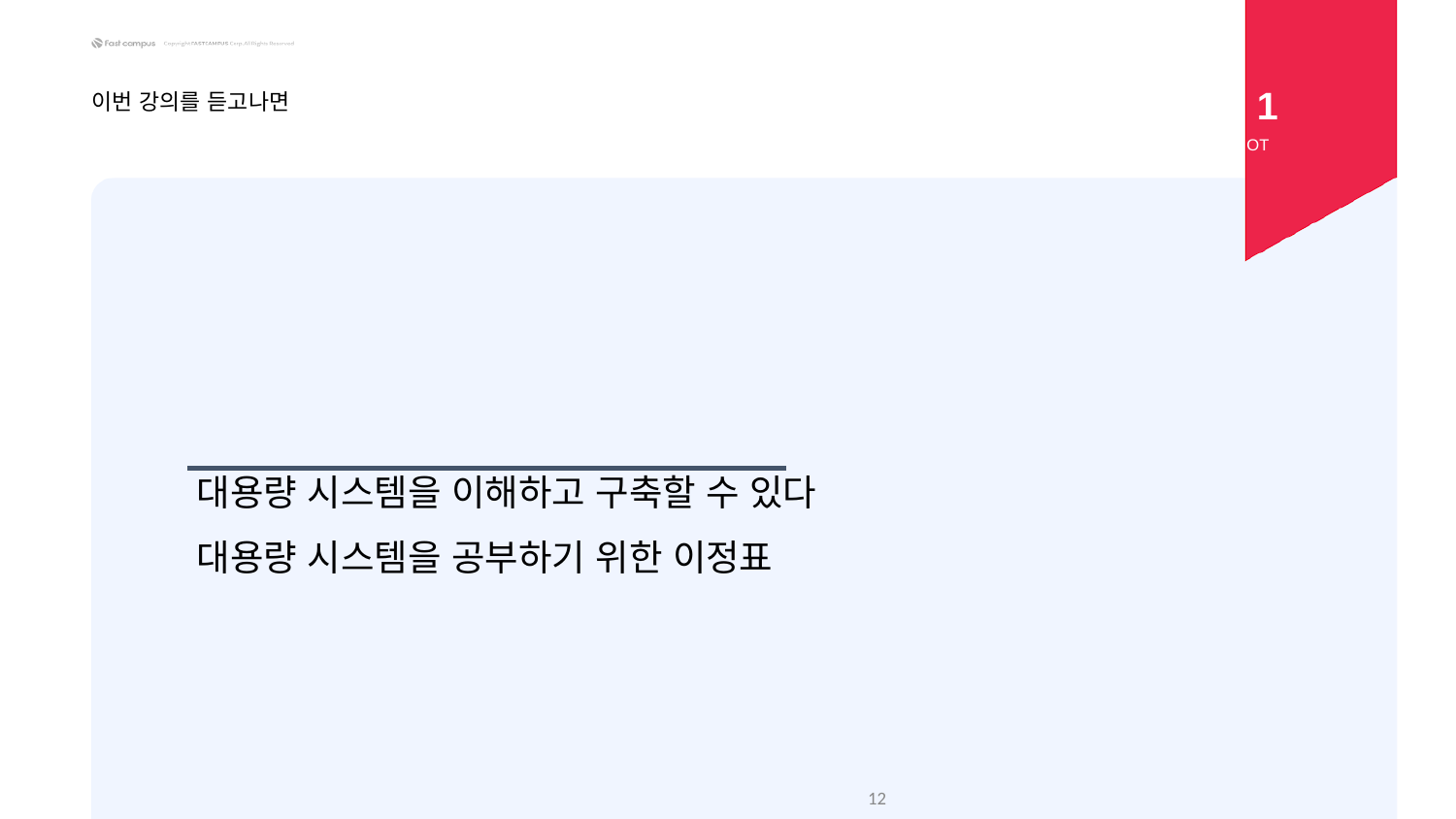

1
이번 강의를 듣고나면
OT
대용량 시스템을 이해하고 구축할 수 있다
대용량 시스템을 공부하기 위한 이정표
12